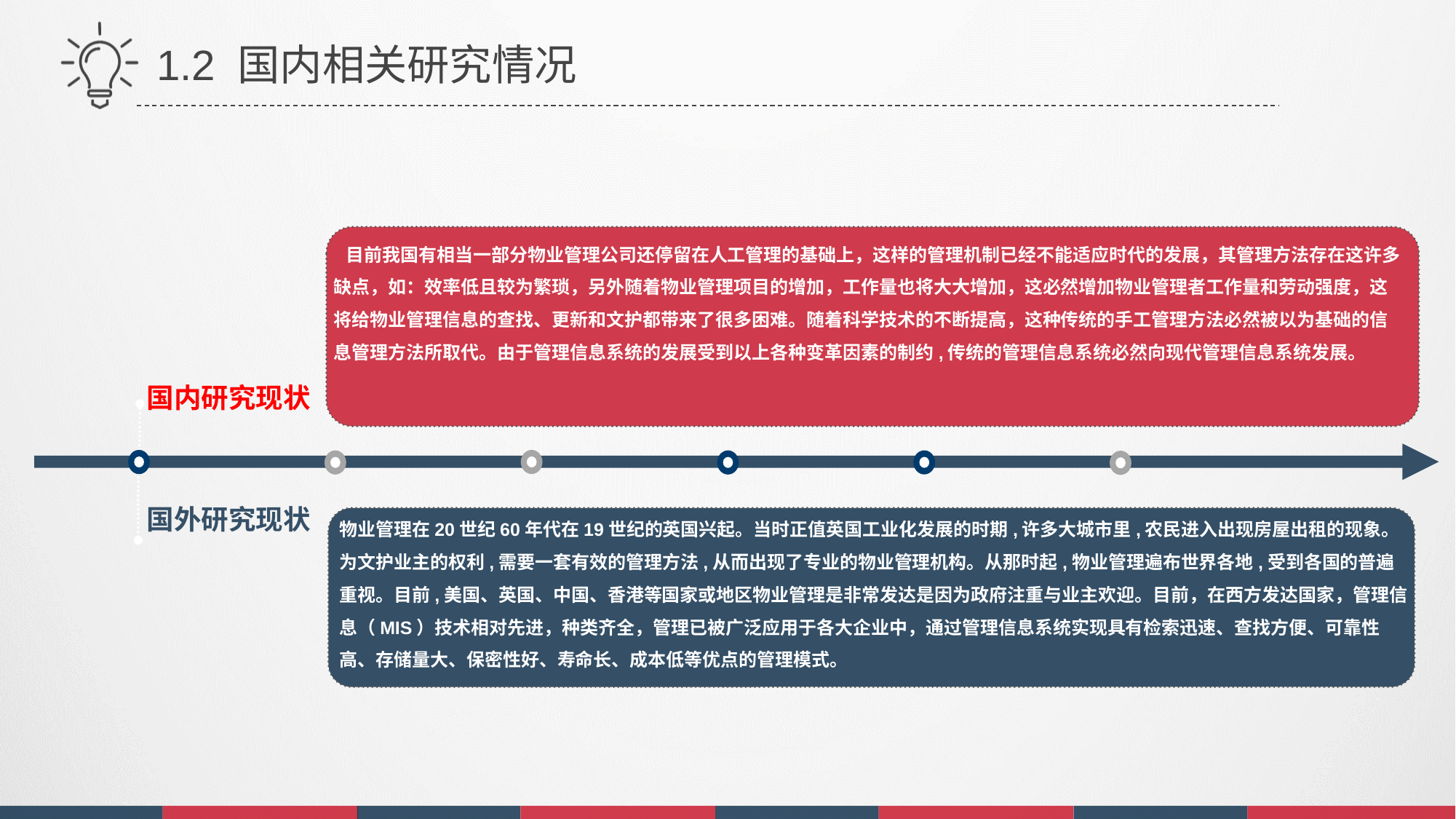

1.2 国内相关研究情况

	目前我国有相当一部分物业管理公司还停留在人工管理的基础上，这样的管理机制已经不能适应时代的发展，其管理方法存在这许多缺点，如：效率低且较为繁琐，另外随着物业管理项目的增加，工作量也将大大增加，这必然增加物业管理者工作量和劳动强度，这将给物业管理信息的查找、更新和文护都带来了很多困难。随着科学技术的不断提高，这种传统的手工管理方法必然被以为基础的信息管理方法所取代。由于管理信息系统的发展受到以上各种变革因素的制约,传统的管理信息系统必然向现代管理信息系统发展。
国内研究现状

国外研究现状
物业管理在20世纪60年代在19世纪的英国兴起。当时正值英国工业化发展的时期,许多大城市里,农民进入出现房屋出租的现象。为文护业主的权利,需要一套有效的管理方法,从而出现了专业的物业管理机构。从那时起,物业管理遍布世界各地,受到各国的普遍重视。目前,美国、英国、中国、香港等国家或地区物业管理是非常发达是因为政府注重与业主欢迎。目前，在西方发达国家，管理信息（MIS）技术相对先进，种类齐全，管理已被广泛应用于各大企业中，通过管理信息系统实现具有检索迅速、查找方便、可靠性高、存储量大、保密性好、寿命长、成本低等优点的管理模式。